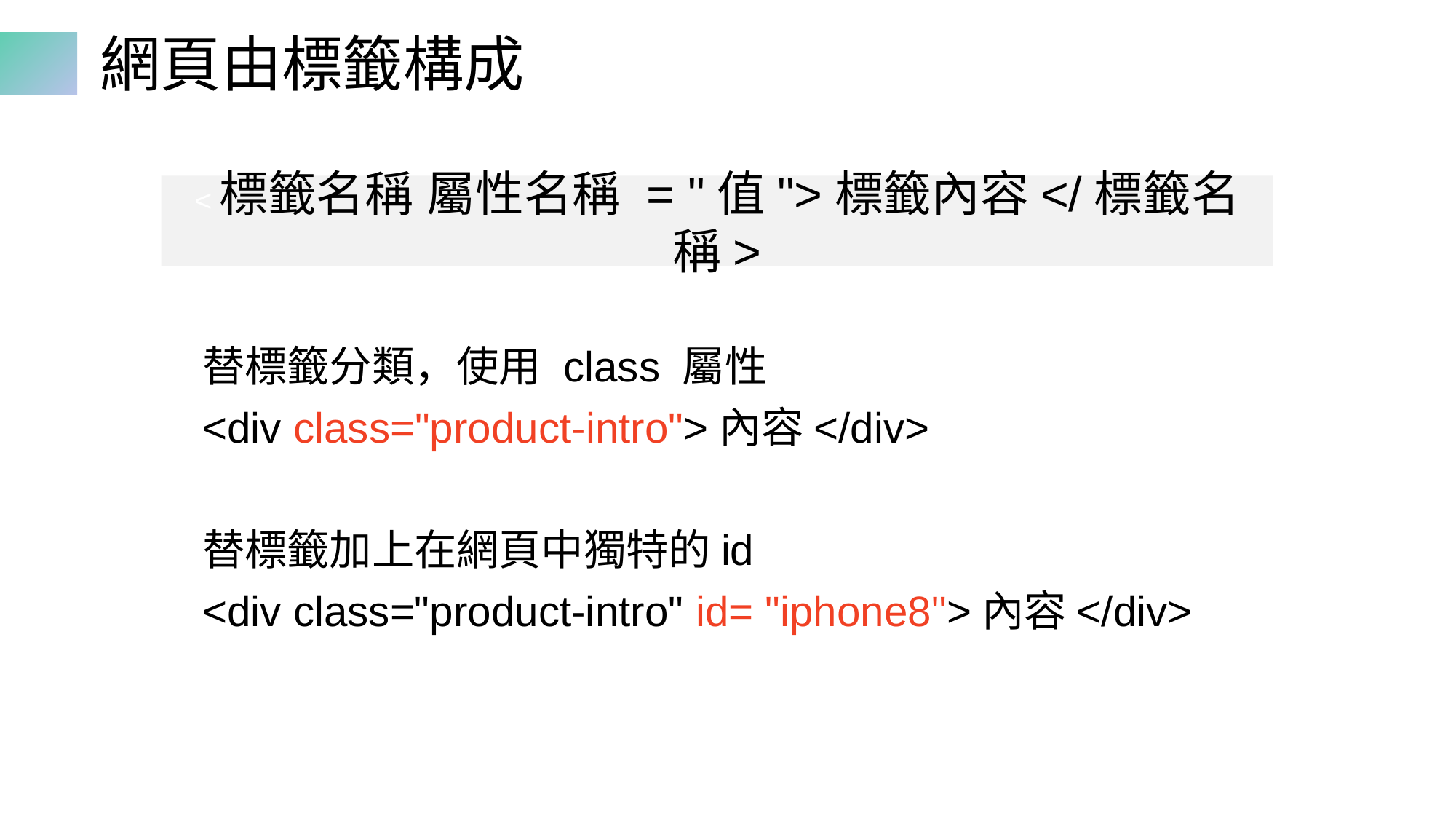

# 網頁由標籤構成
<標籤名稱 屬性名稱 = "值">標籤內容</標籤名稱>
替標籤分類，使用 class 屬性
<div class="product-intro">內容</div>

替標籤加上在網頁中獨特的id
<div class="product-intro" id= "iphone8">內容</div>